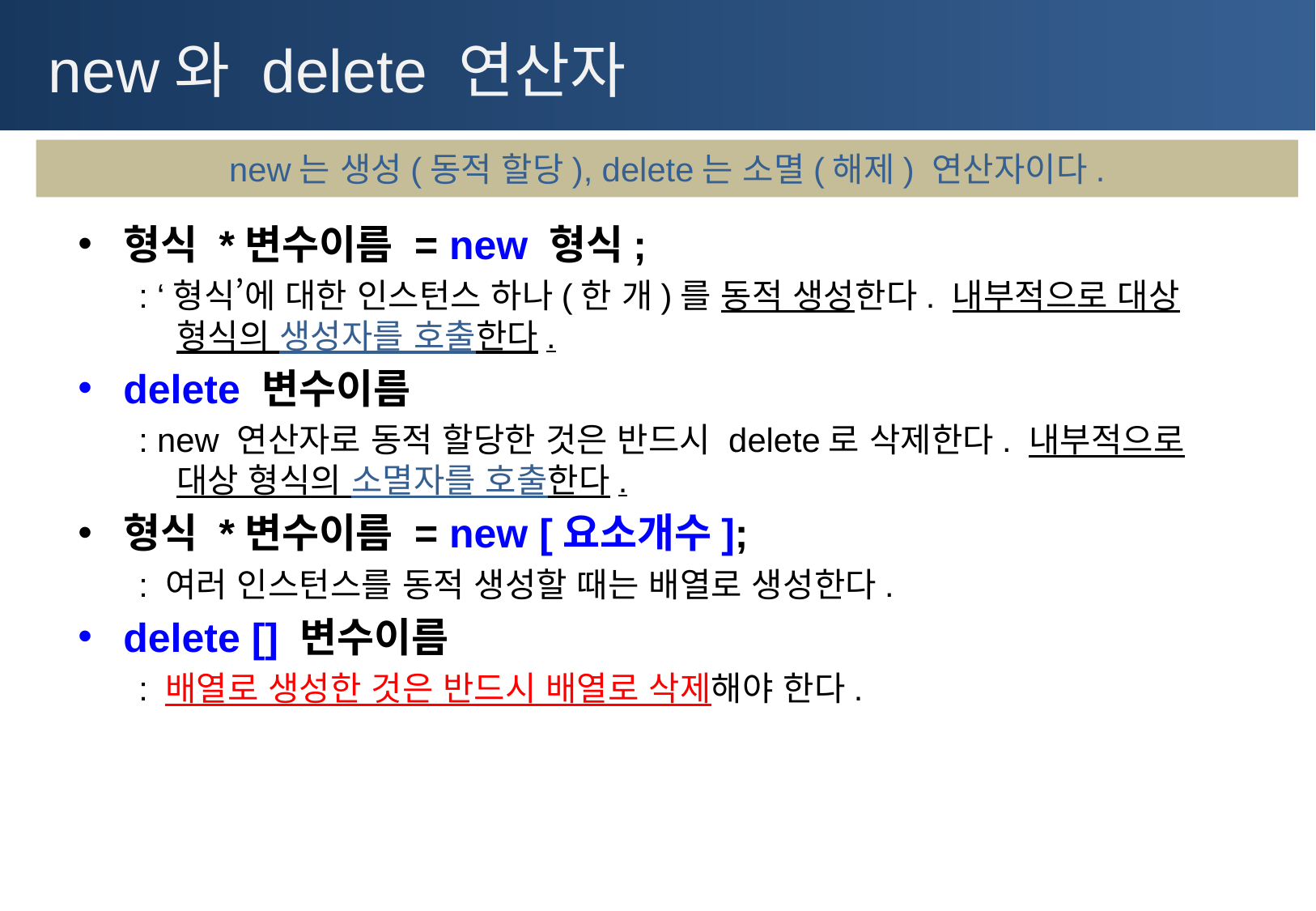

# new와 delete 연산자
new는 생성(동적 할당), delete는 소멸(해제) 연산자이다.
형식 *변수이름 = new 형식;
: ‘형식’에 대한 인스턴스 하나(한 개)를 동적 생성한다. 내부적으로 대상 형식의 생성자를 호출한다.
delete 변수이름
: new 연산자로 동적 할당한 것은 반드시 delete로 삭제한다. 내부적으로 대상 형식의 소멸자를 호출한다.
형식 *변수이름 = new [요소개수];
: 여러 인스턴스를 동적 생성할 때는 배열로 생성한다.
delete [] 변수이름
: 배열로 생성한 것은 반드시 배열로 삭제해야 한다.